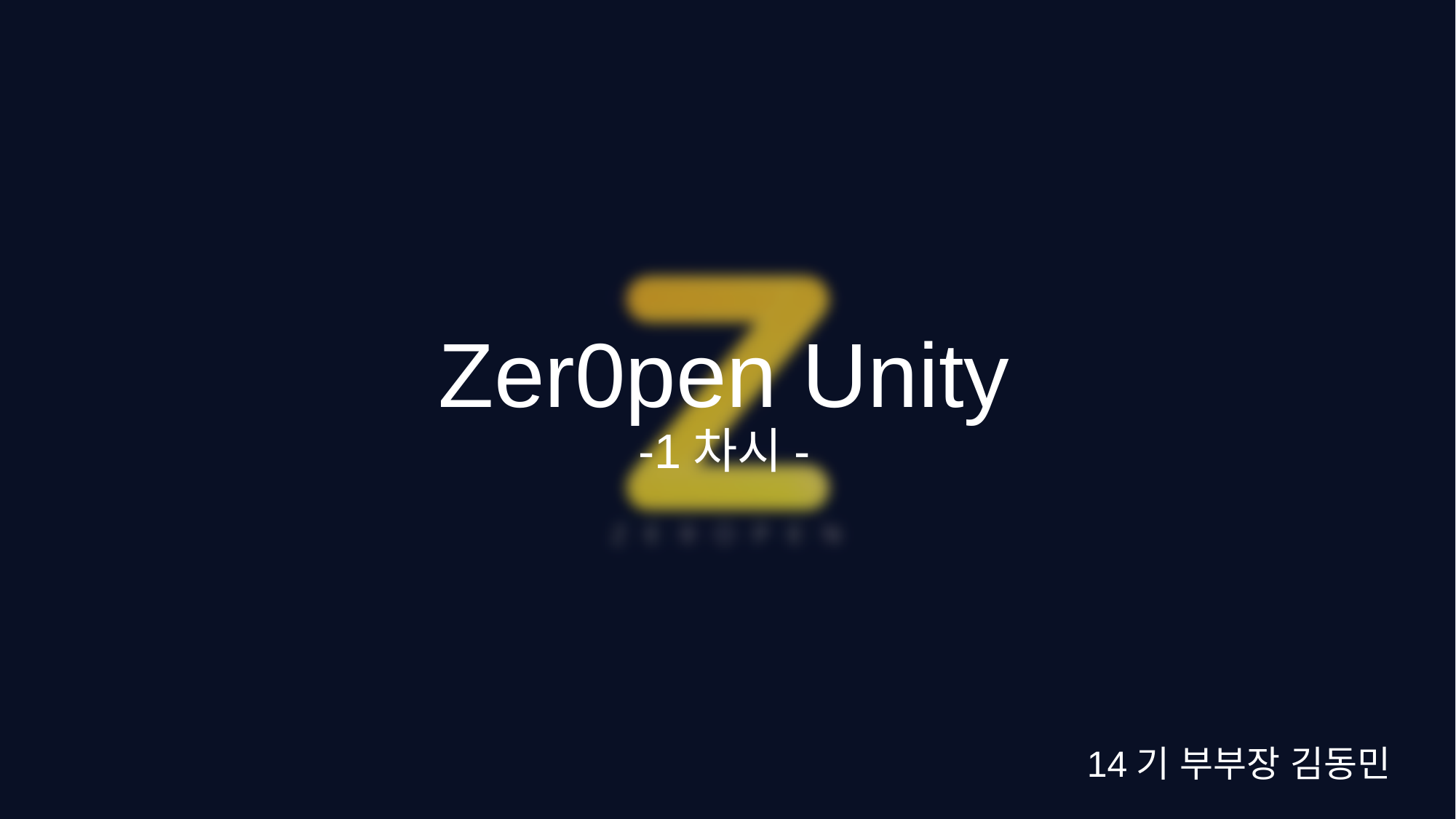

# Zer0pen Unity -1차시-
14기 부부장 김동민